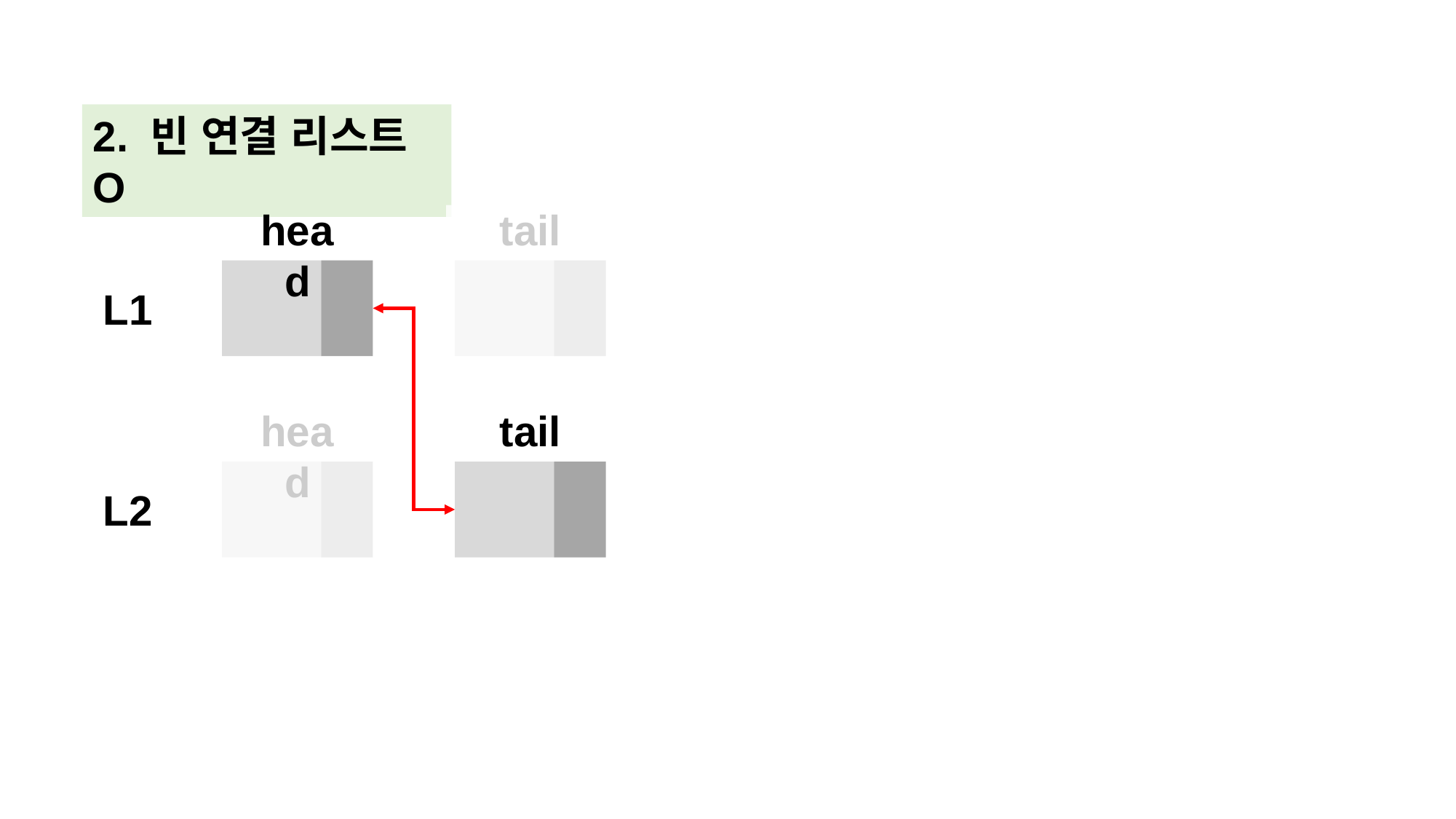

2. 빈 연결 리스트 O
head
tail

L1

head
tail

L2